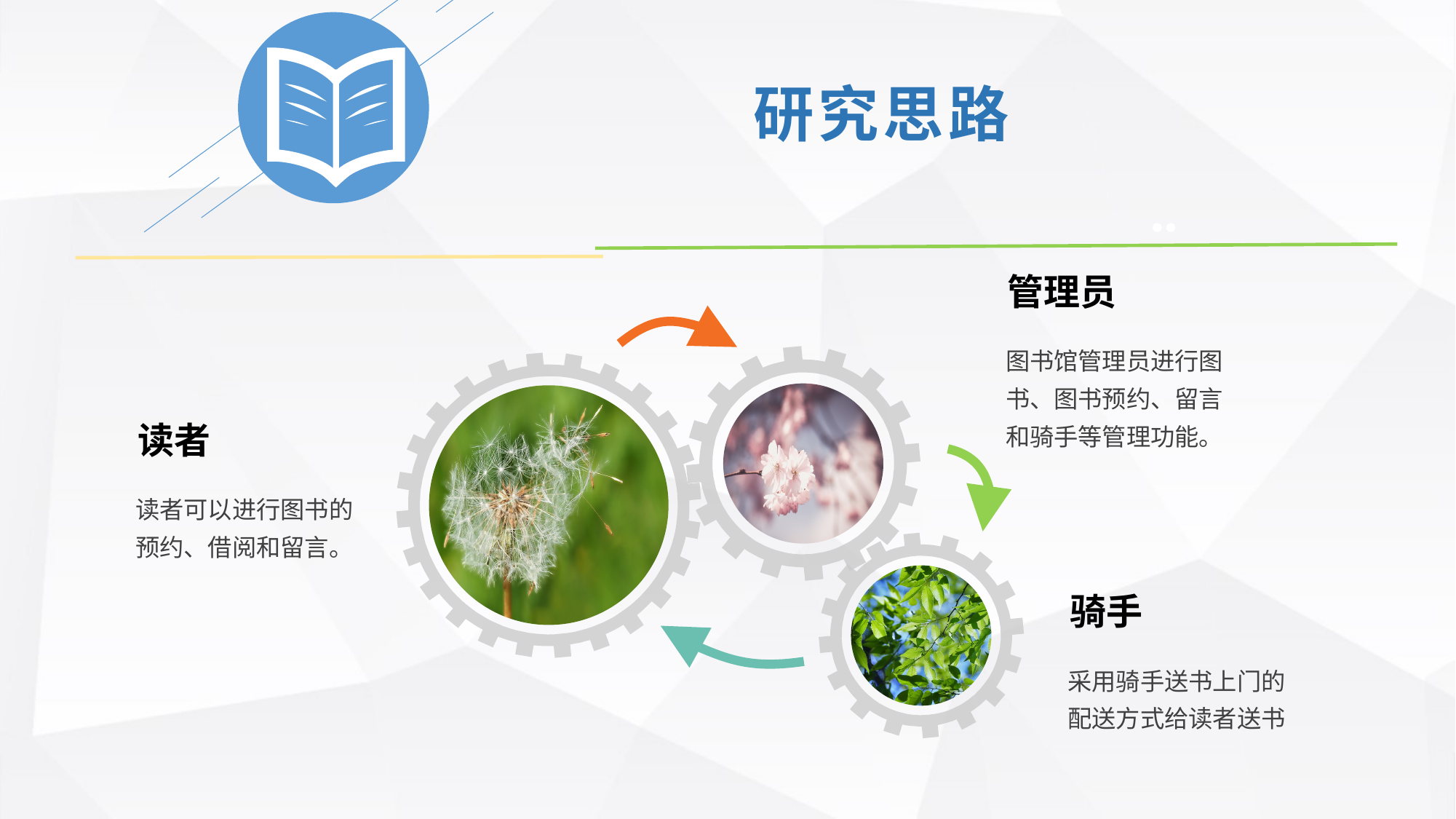

研究思路

管理员

图书馆管理员进行图书、图书预约、留言和骑手等管理功能。

读者

读者可以进行图书的预约、借阅和留言。

骑手
采用骑手送书上门的配送方式给读者送书